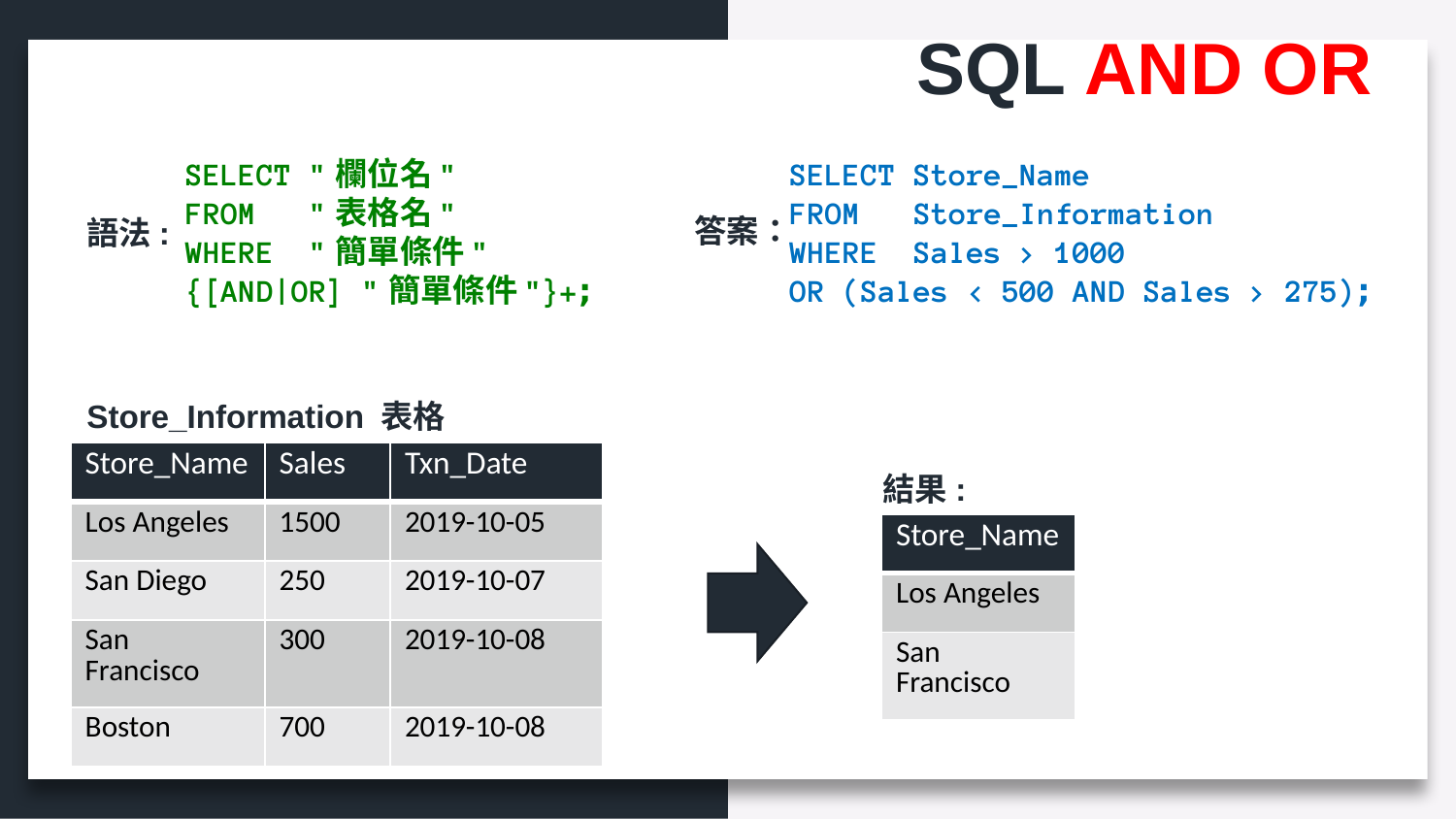

SQL AND OR
SELECT "欄位名"
FROM   "表格名"
WHERE  "簡單條件"
{[AND|OR] "簡單條件"}+;
SELECT Store_Name
FROM   Store_Information
WHERE  Sales > 1000
OR (Sales < 500 AND Sales > 275);
答案：
語法:
Store_Information 表格
| Store\_Name | Sales | Txn\_Date |
| --- | --- | --- |
| Los Angeles | 1500 | 2019-10-05 |
| San Diego | 250 | 2019-10-07 |
| San Francisco | 300 | 2019-10-08 |
| Boston | 700 | 2019-10-08 |
結果:
| Store\_Name |
| --- |
| Los Angeles |
| San Francisco |